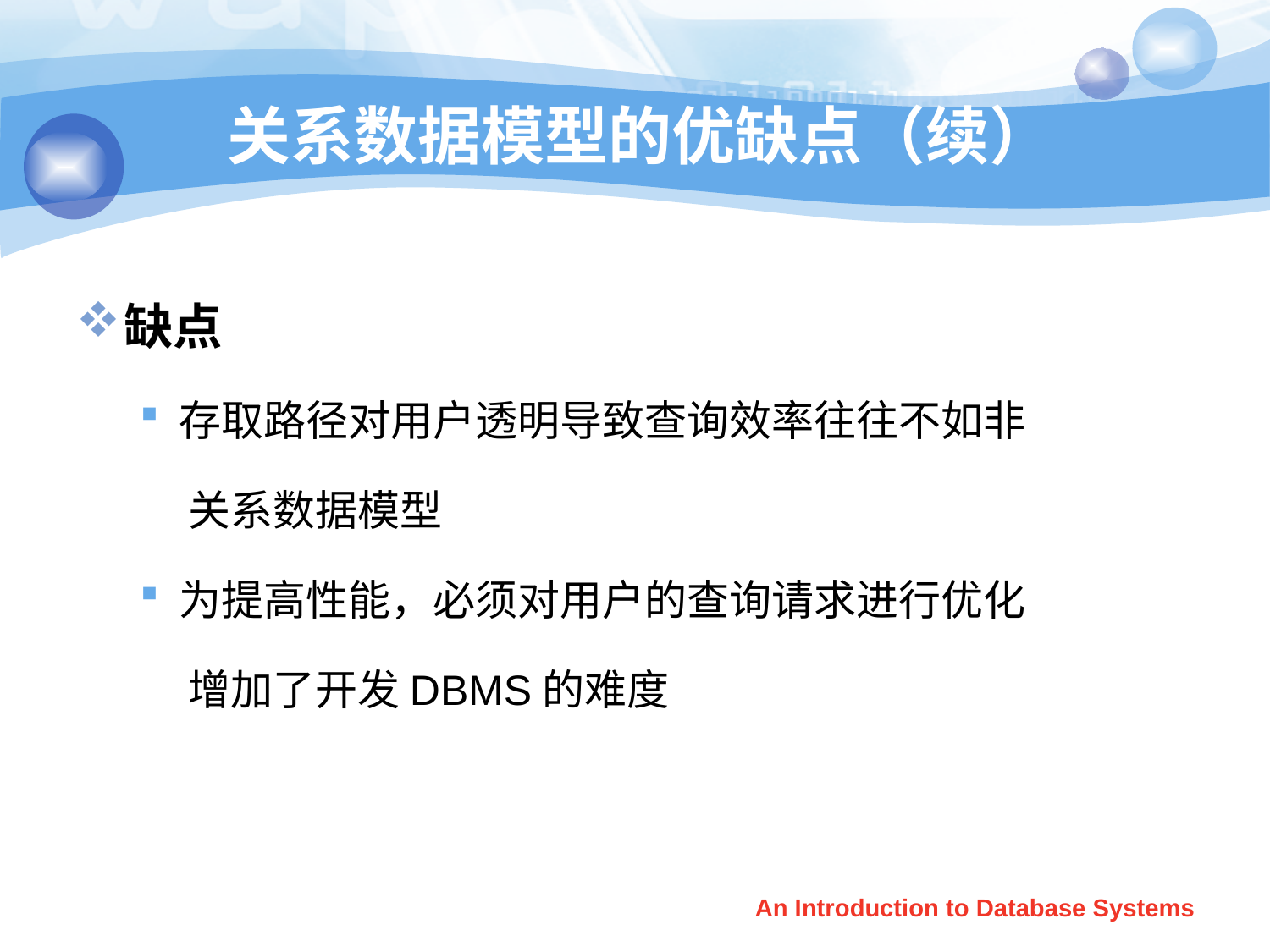

# 关系数据模型的优缺点（续）
缺点
存取路径对用户透明导致查询效率往往不如非
    关系数据模型
为提高性能，必须对用户的查询请求进行优化
    增加了开发DBMS的难度

An Introduction to Database Systems